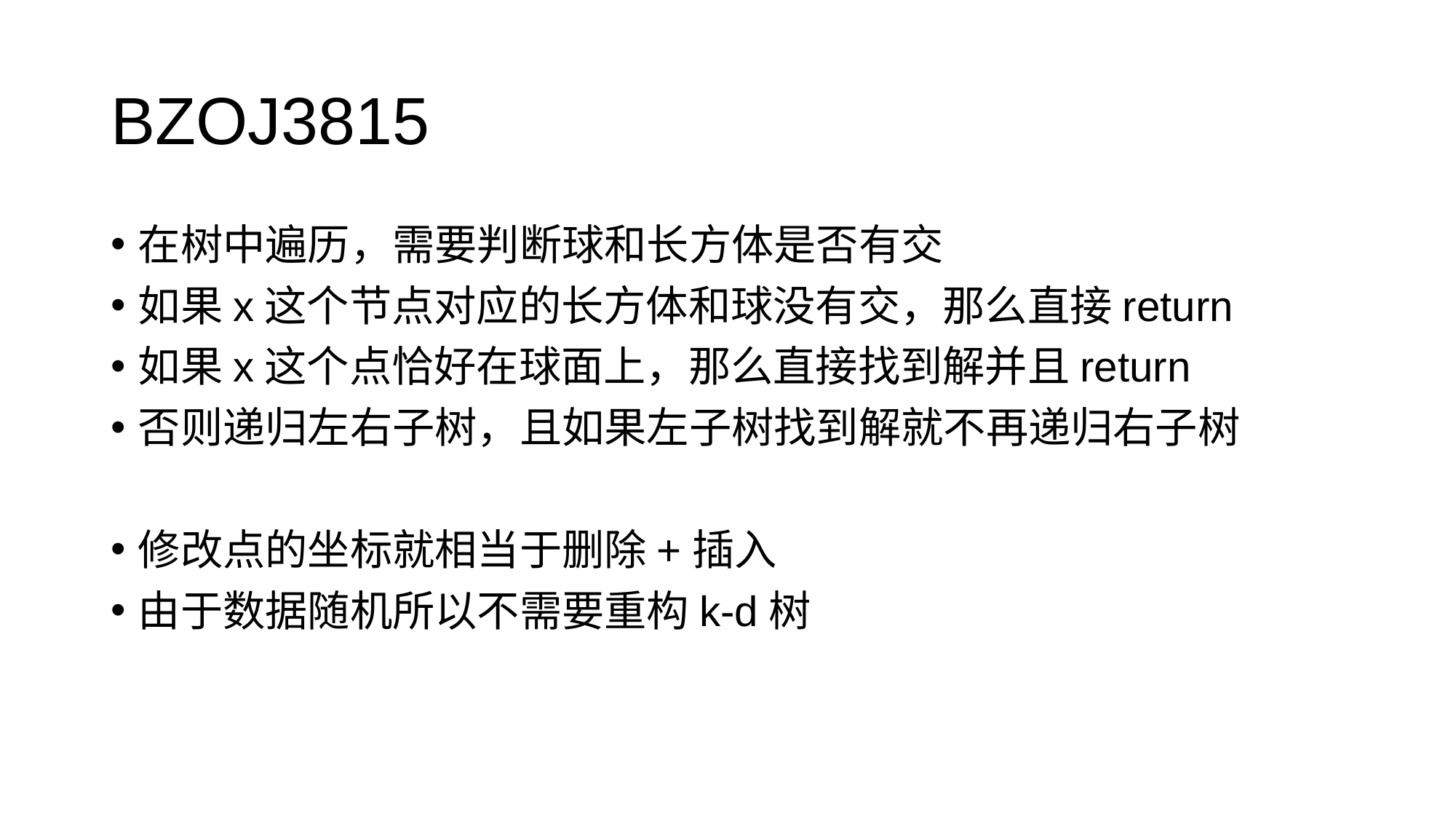

# BZOJ3815
在树中遍历，需要判断球和长方体是否有交
如果x这个节点对应的长方体和球没有交，那么直接return
如果x这个点恰好在球面上，那么直接找到解并且return
否则递归左右子树，且如果左子树找到解就不再递归右子树

修改点的坐标就相当于删除+插入
由于数据随机所以不需要重构k-d树